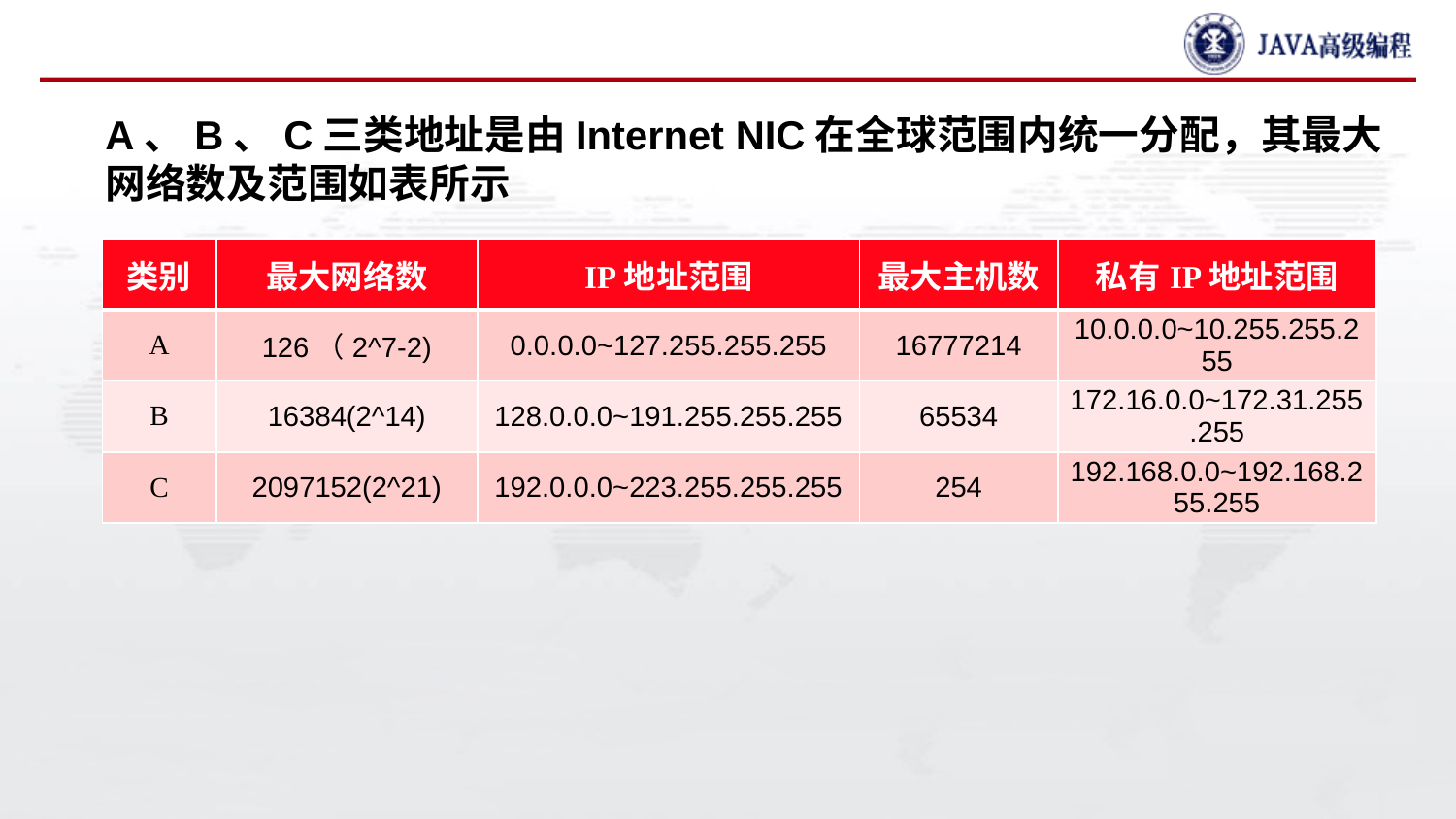

#
A、B、C三类地址是由Internet NIC在全球范围内统一分配，其最大网络数及范围如表所示

| 类别 | 最大网络数 | IP地址范围 | 最大主机数 | 私有IP地址范围 |
| --- | --- | --- | --- | --- |
| A | 126（2^7-2) | 0.0.0.0~127.255.255.255 | 16777214 | 10.0.0.0~10.255.255.255 |
| B | 16384(2^14) | 128.0.0.0~191.255.255.255 | 65534 | 172.16.0.0~172.31.255.255 |
| C | 2097152(2^21) | 192.0.0.0~223.255.255.255 | 254 | 192.168.0.0~192.168.255.255 |